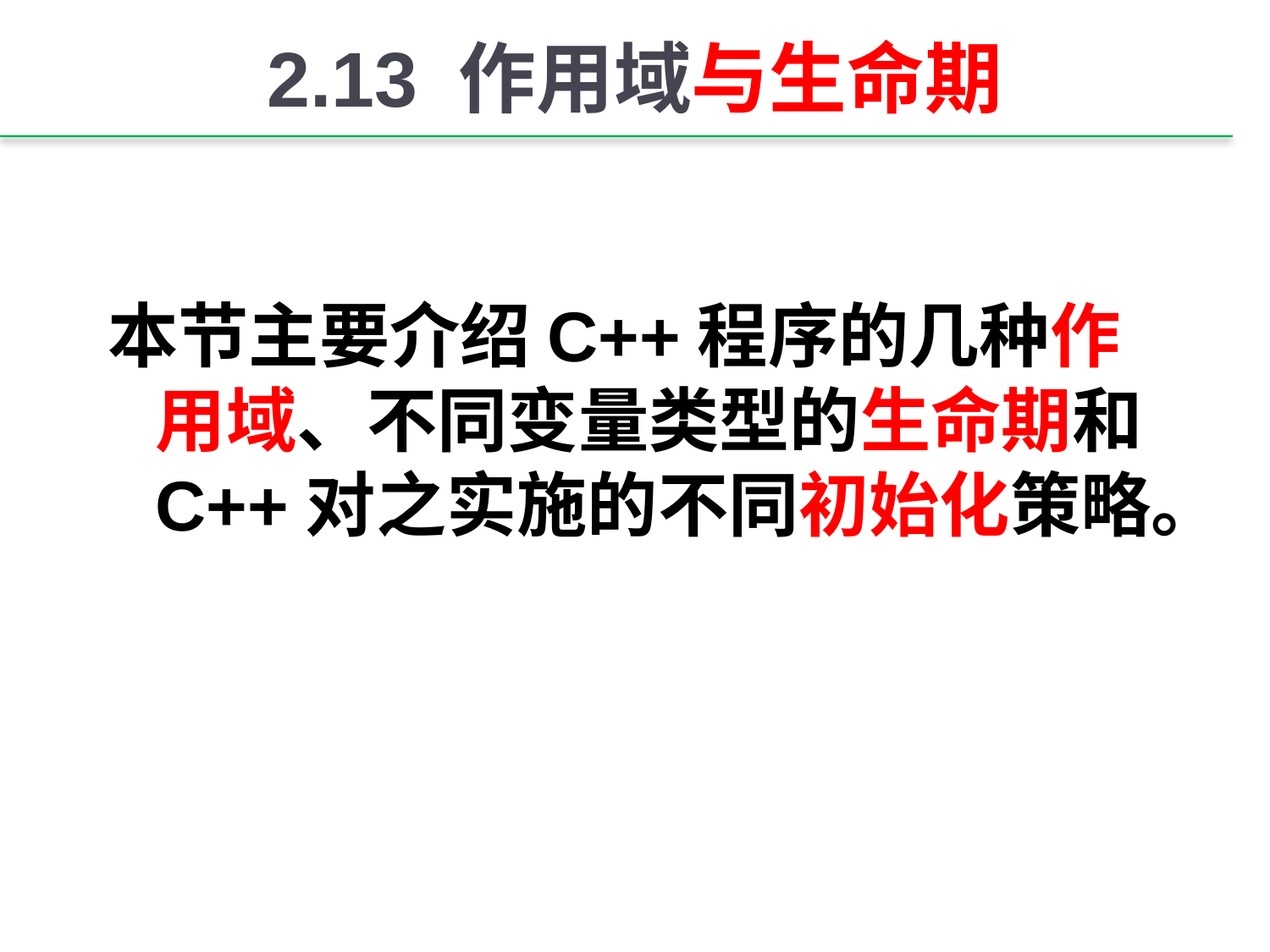

# 2.13 作用域与生命期

本节主要介绍C++程序的几种作用域、不同变量类型的生命期和C++对之实施的不同初始化策略。